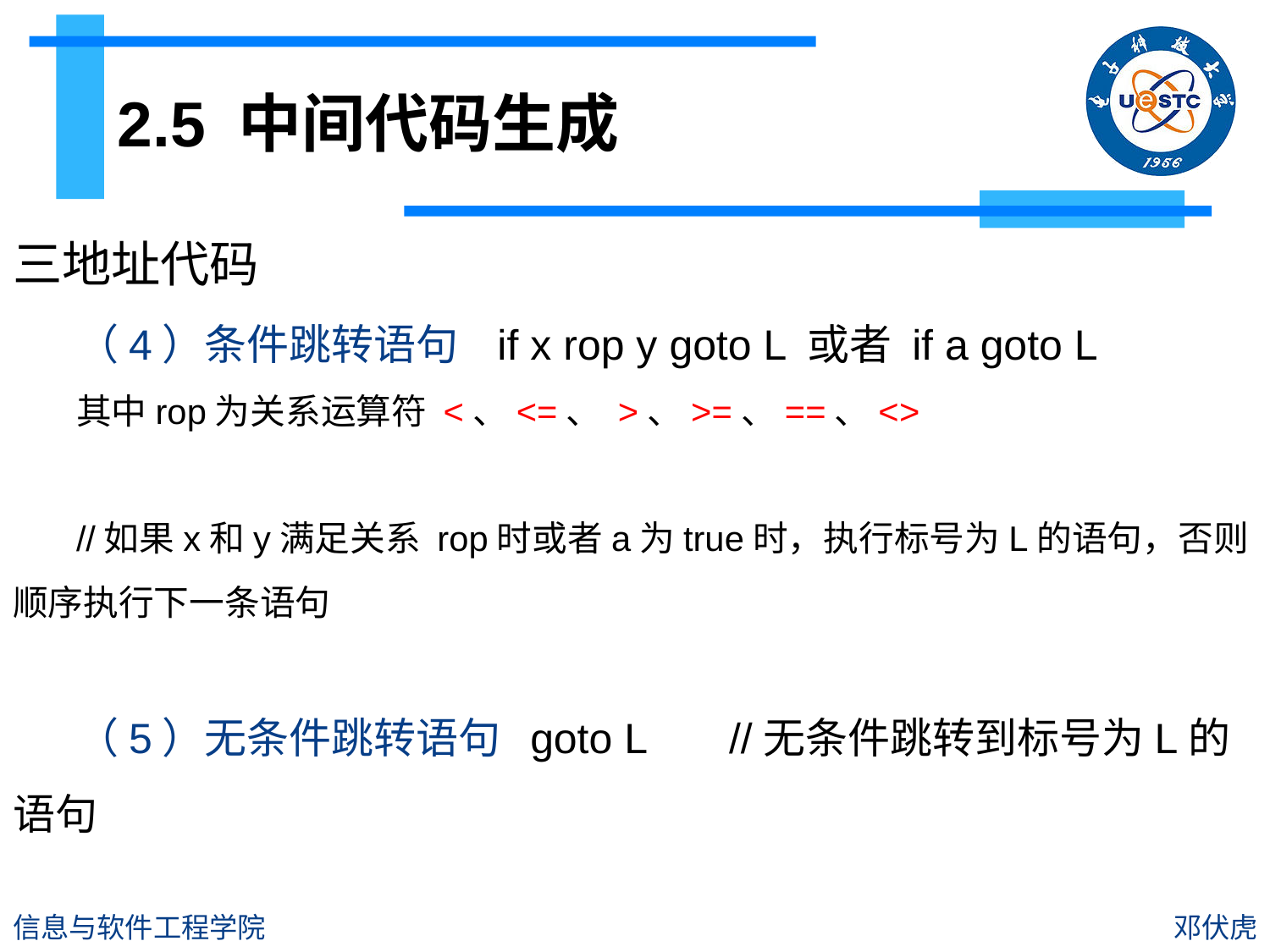

# 2.5 中间代码生成
三地址代码
（4）条件跳转语句   if x rop y goto L 或者 if a goto L
其中rop为关系运算符 <、<=、 >、>=、==、<>

//如果x和y满足关系 rop时或者a为true时，执行标号为L的语句，否则顺序执行下一条语句

（5）无条件跳转语句  goto L       //无条件跳转到标号为L的语句

48
信息与软件工程学院
邓伏虎